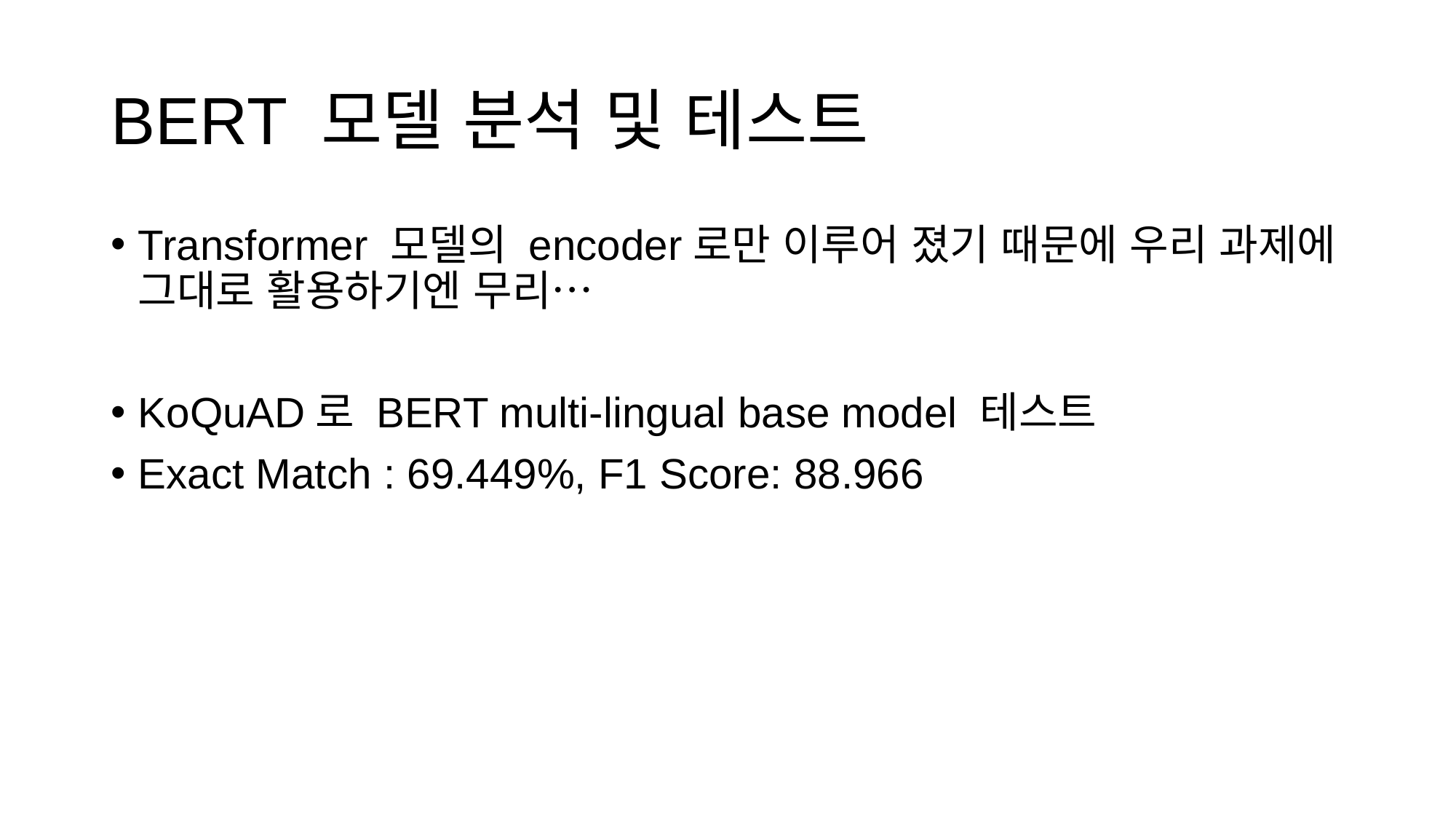

# BERT 모델 분석 및 테스트
Transformer 모델의 encoder로만 이루어 졌기 때문에 우리 과제에 그대로 활용하기엔 무리…

KoQuAD로 BERT multi-lingual base model 테스트
Exact Match : 69.449%, F1 Score: 88.966